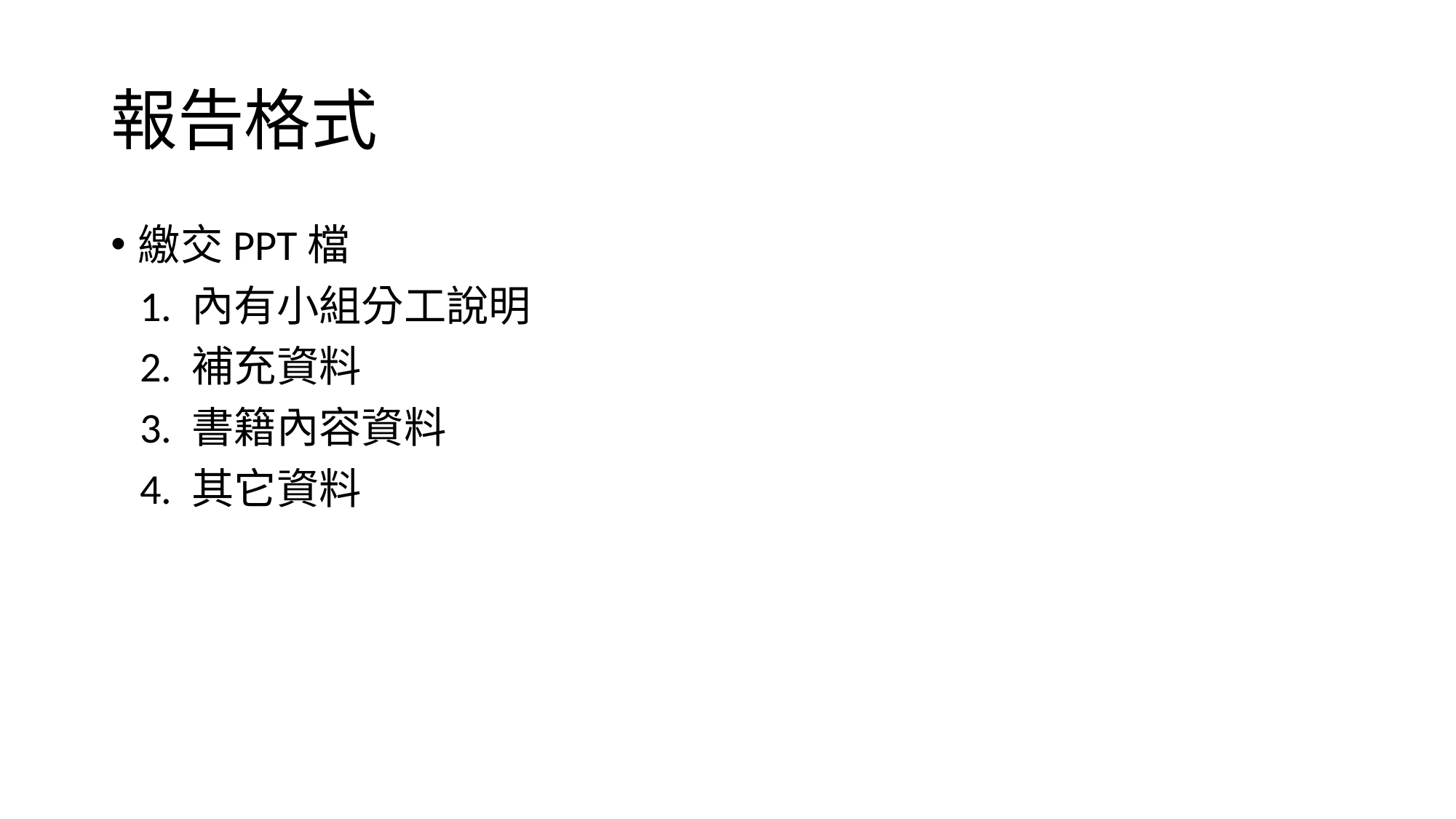

# 報告格式
繳交PPT檔
   1. 內有小組分工說明
   2. 補充資料
   3. 書籍內容資料
   4. 其它資料